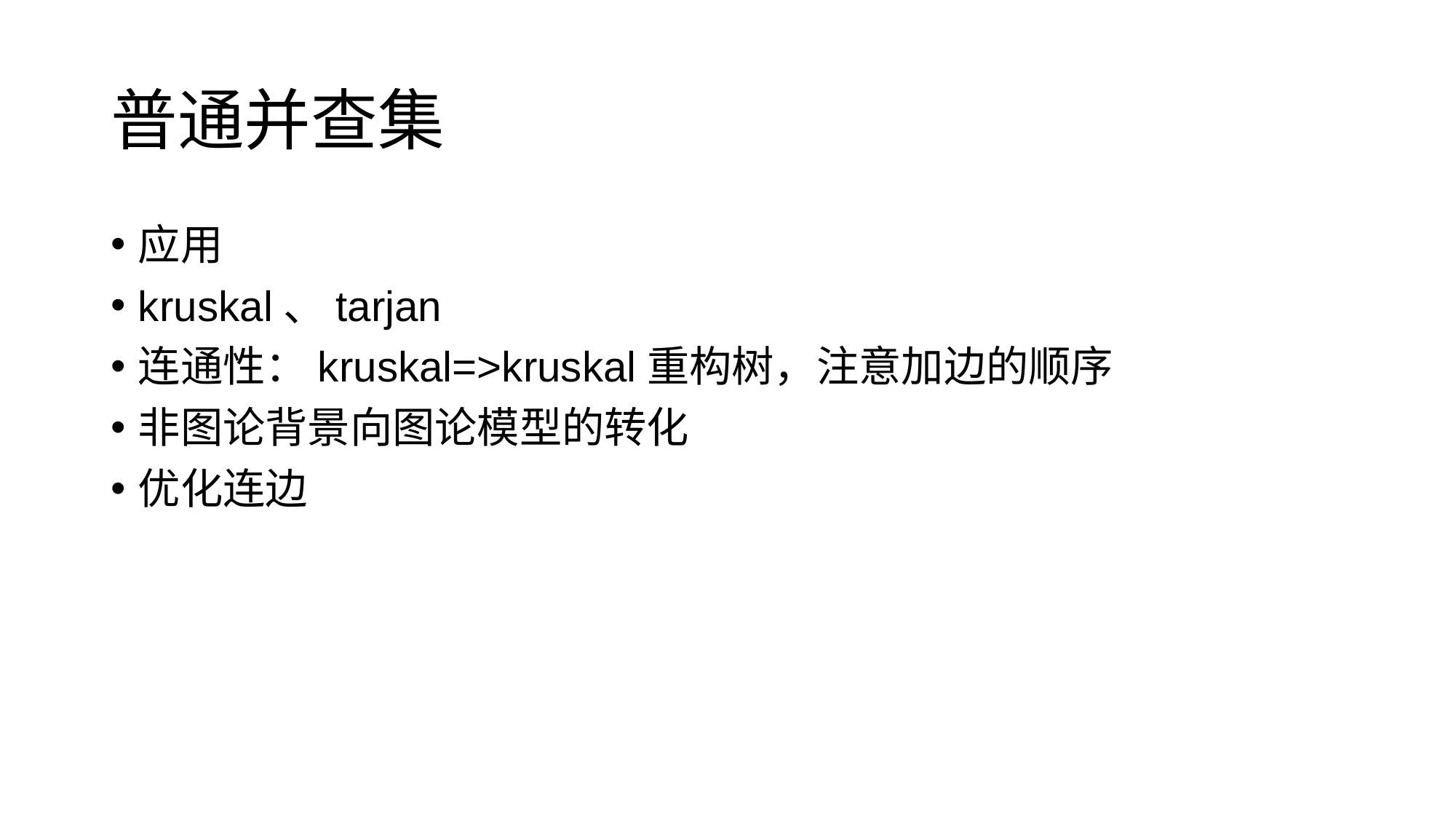

# 普通并查集
应用
kruskal、tarjan
连通性：kruskal=>kruskal重构树，注意加边的顺序
非图论背景向图论模型的转化
优化连边